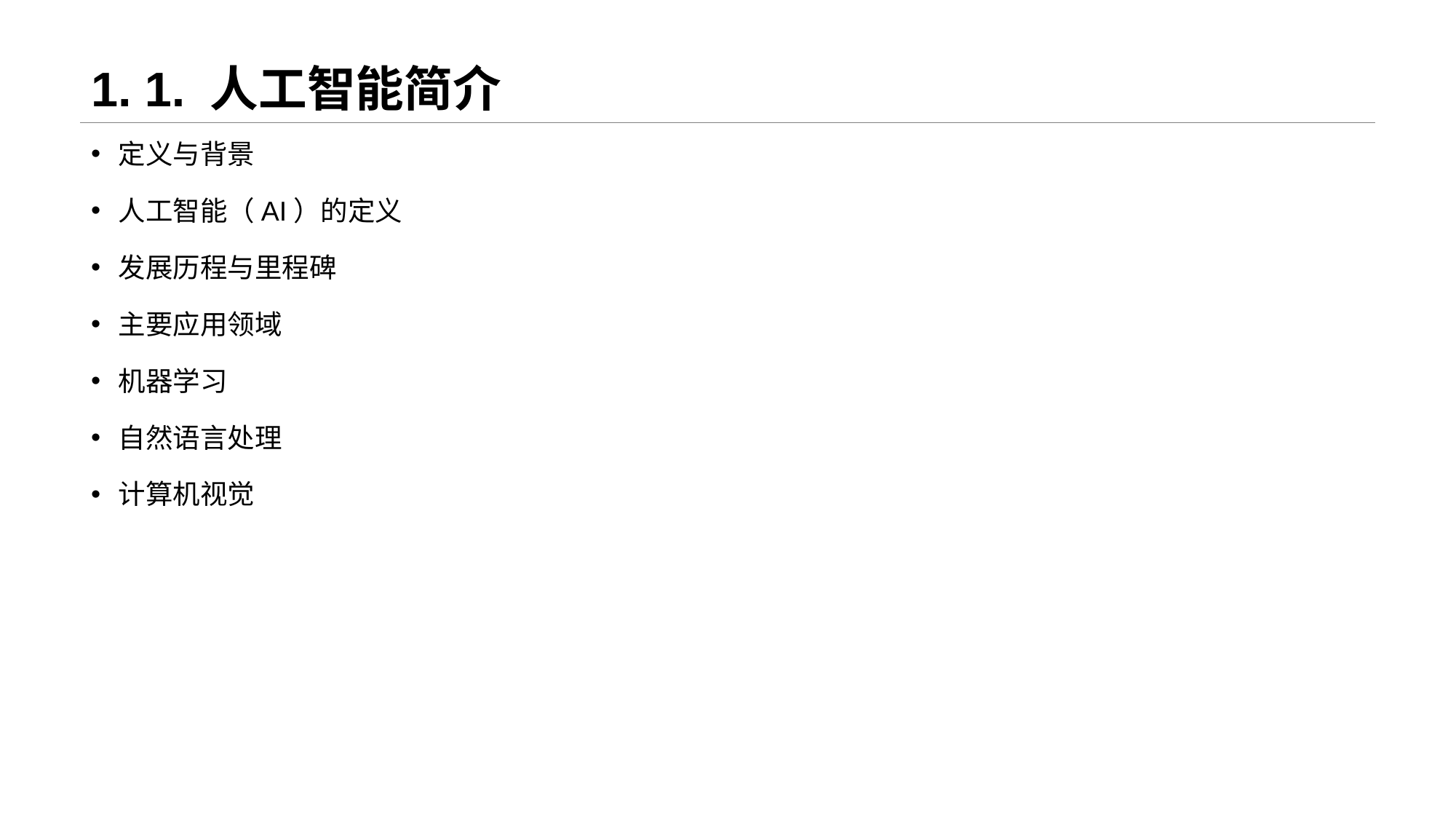

# 1. 1. 人工智能简介
定义与背景
人工智能（AI）的定义
发展历程与里程碑
主要应用领域
机器学习
自然语言处理
计算机视觉